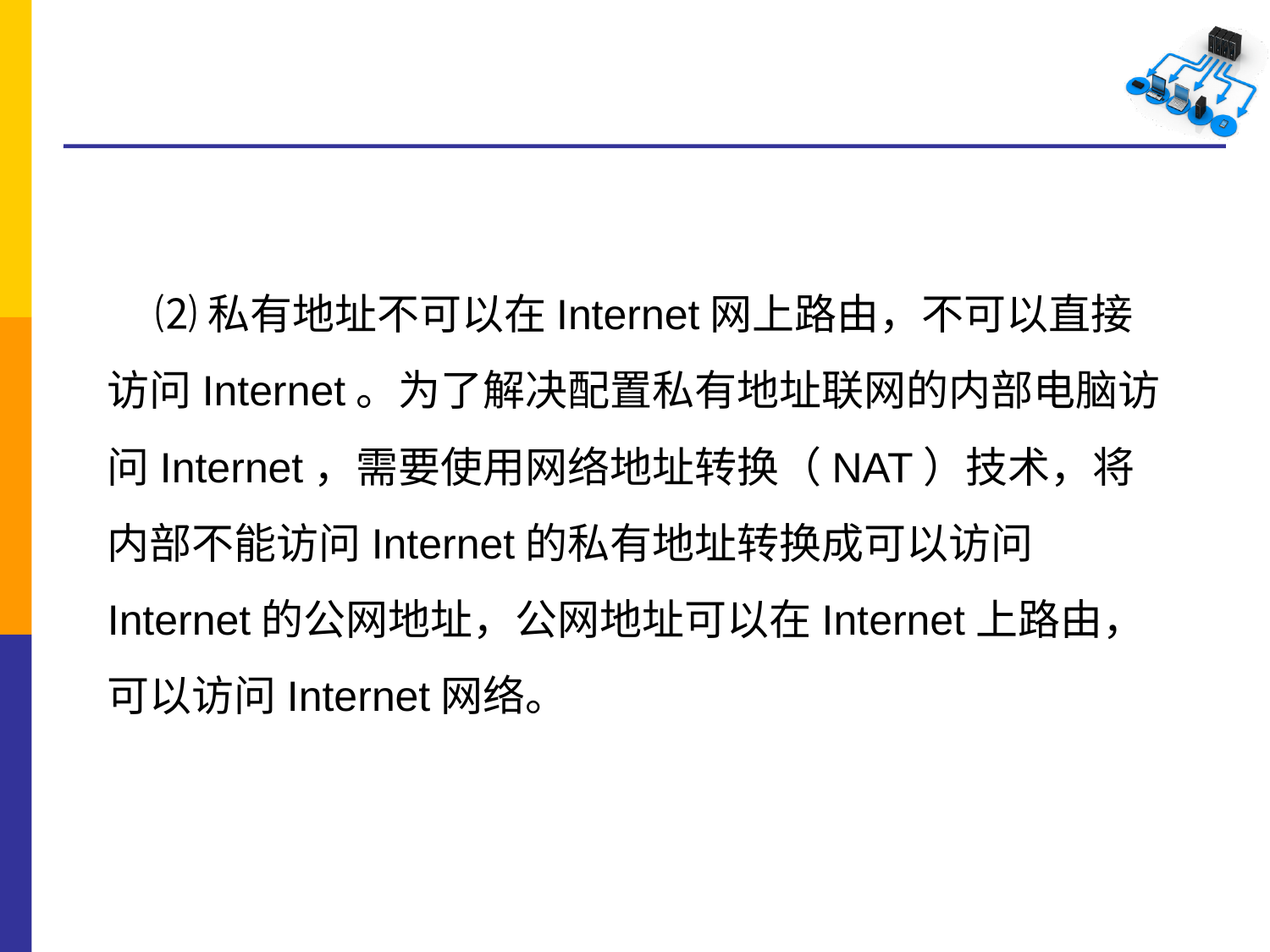

⑵私有地址不可以在Internet网上路由，不可以直接访问Internet。为了解决配置私有地址联网的内部电脑访问Internet，需要使用网络地址转换（NAT）技术，将内部不能访问Internet的私有地址转换成可以访问Internet的公网地址，公网地址可以在Internet上路由，可以访问Internet网络。